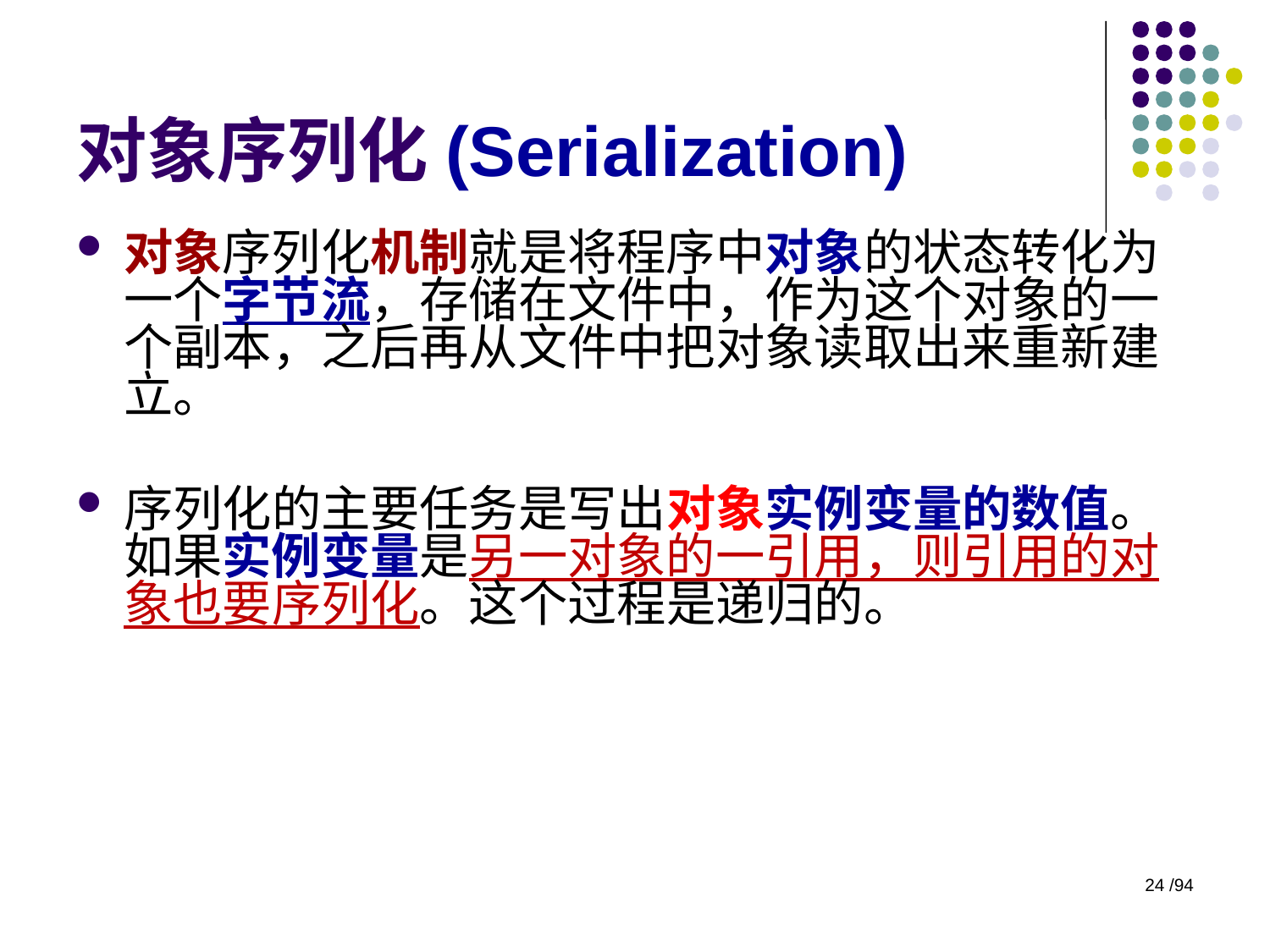

# 对象序列化(Serialization)
对象序列化机制就是将程序中对象的状态转化为一个字节流，存储在文件中，作为这个对象的一个副本，之后再从文件中把对象读取出来重新建立。

序列化的主要任务是写出对象实例变量的数值。如果实例变量是另一对象的一引用，则引用的对象也要序列化。这个过程是递归的。

24 /94